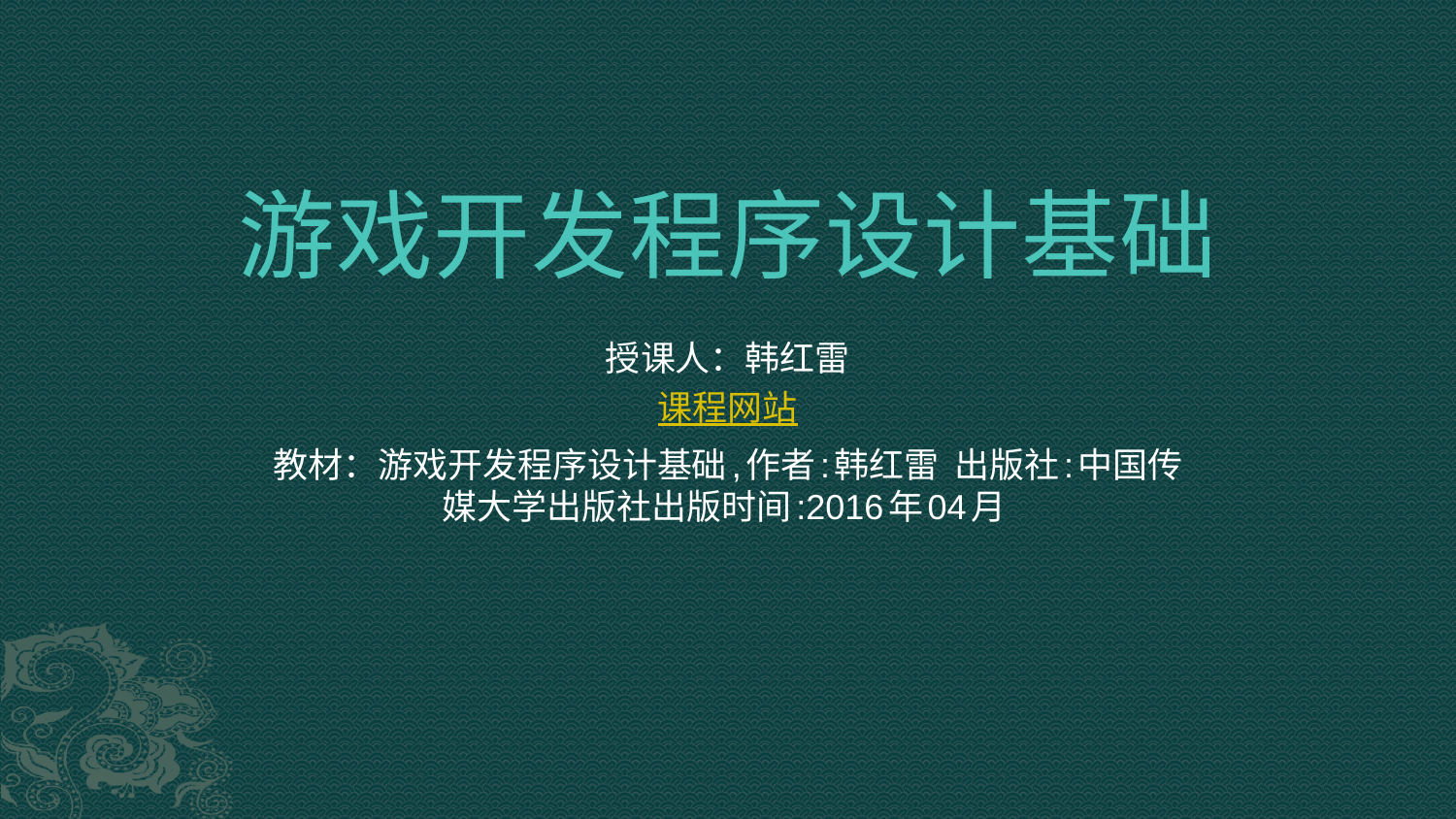

# 游戏开发程序设计基础
授课人：韩红雷
课程网站
教材：游戏开发程序设计基础,作者:韩红雷  出版社:中国传媒大学出版社出版时间:2016年04月